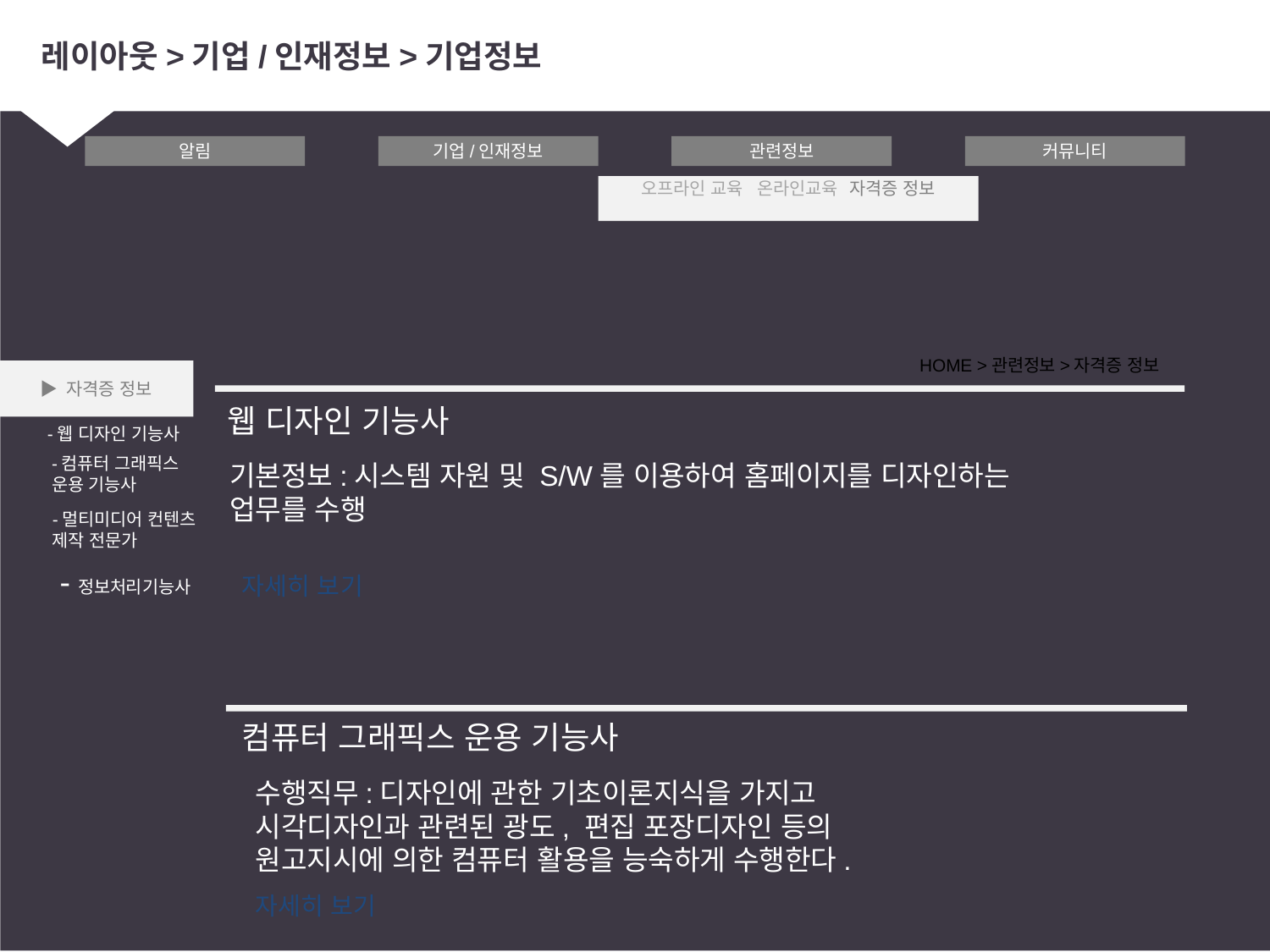

# 레이아웃>기업/인재정보>기업정보
알림
기업/인재정보
관련정보
커뮤니티
오프라인 교육   온라인교육   자격증 정보

HOME >관련정보>자격증 정보
▶ 자격증 정보

웹 디자인 기능사
-웹 디자인 기능사
-컴퓨터 그래픽스 운용 기능사
기본정보:시스템 자원 및 S/W를 이용하여 홈페이지를 디자인하는 업무를 수행
-멀티미디어 컨텐츠 제작 전문가
-정보처리기능사
자세히 보기

컴퓨터 그래픽스 운용 기능사
수행직무:디자인에 관한 기초이론지식을 가지고 시각디자인과 관련된 광도, 편집 포장디자인 등의 원고지시에 의한 컴퓨터 활용을 능숙하게 수행한다.
자세히 보기